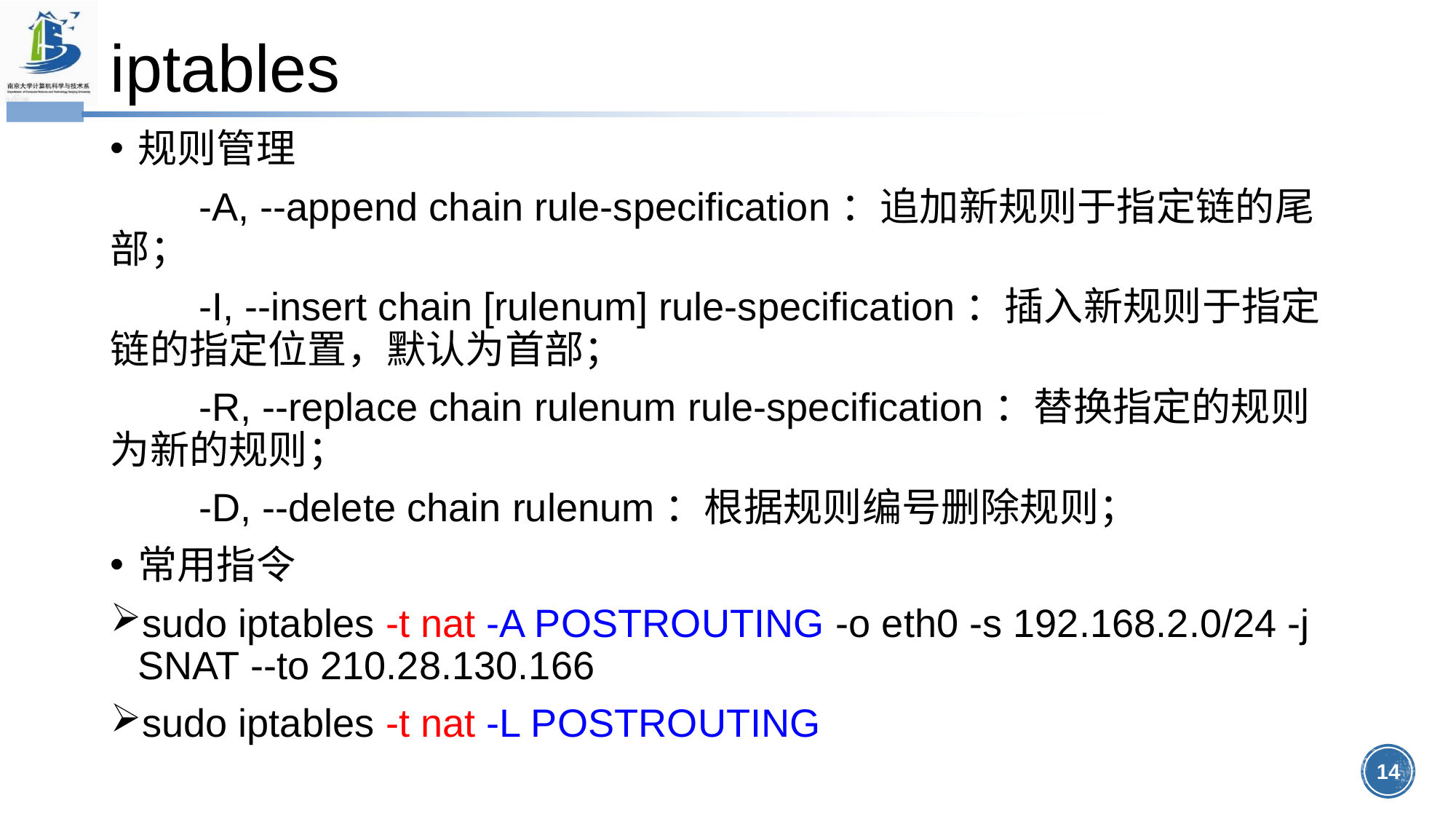

# iptables
规则管理
　　-A, --append chain rule-specification：追加新规则于指定链的尾部；
　　-I, --insert chain [rulenum] rule-specification：插入新规则于指定链的指定位置，默认为首部；
　　-R, --replace chain rulenum rule-specification：替换指定的规则为新的规则；
　　-D, --delete chain rulenum：根据规则编号删除规则；
常用指令
sudo iptables -t nat -A POSTROUTING -o eth0 -s 192.168.2.0/24 -j SNAT --to 210.28.130.166
sudo iptables -t nat -L POSTROUTING

14